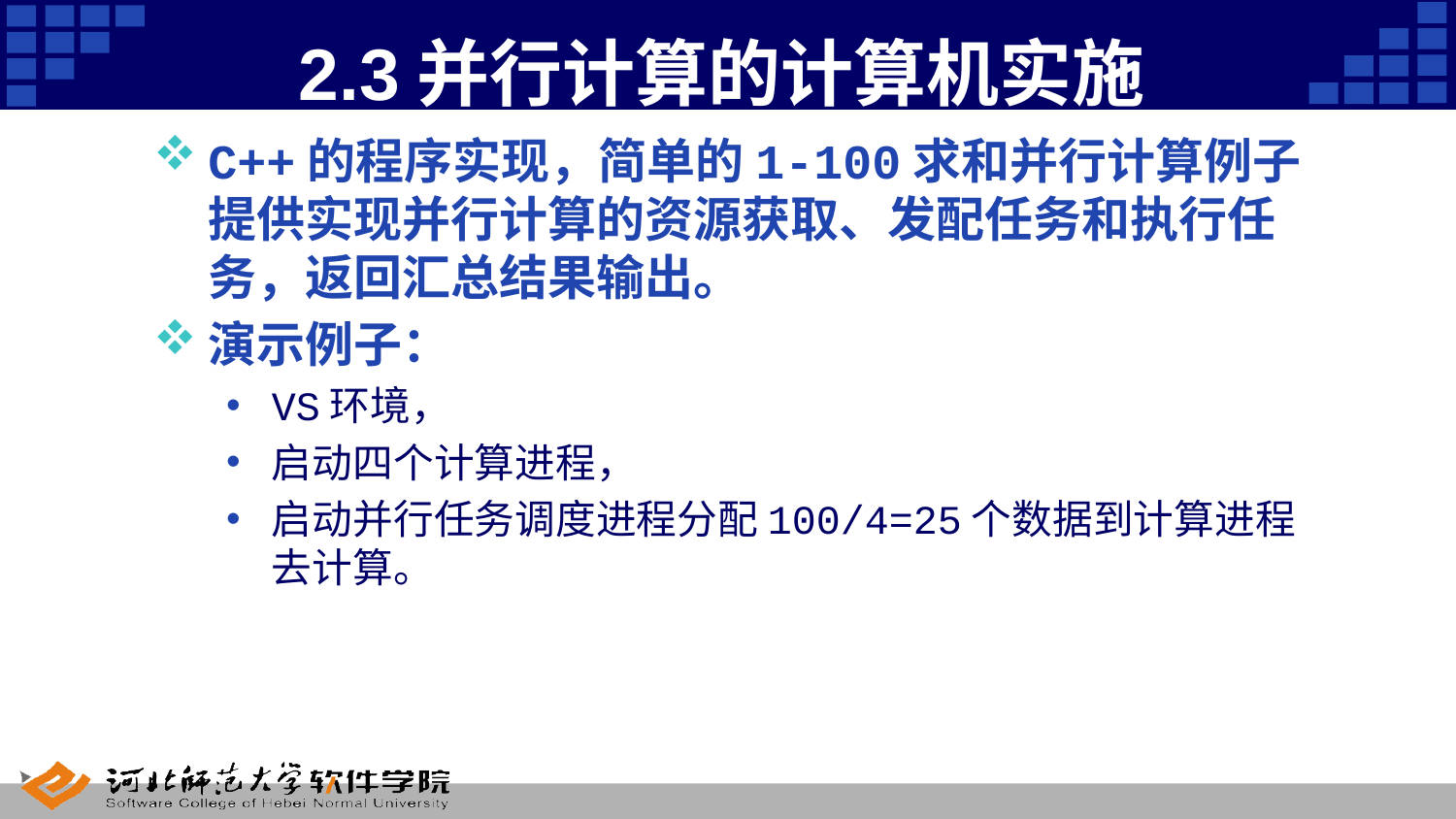

# 2.3并行计算的计算机实施
C++的程序实现，简单的1-100求和并行计算例子提供实现并行计算的资源获取、发配任务和执行任务，返回汇总结果输出。
演示例子：
VS环境，
启动四个计算进程，
启动并行任务调度进程分配100/4=25个数据到计算进程去计算。